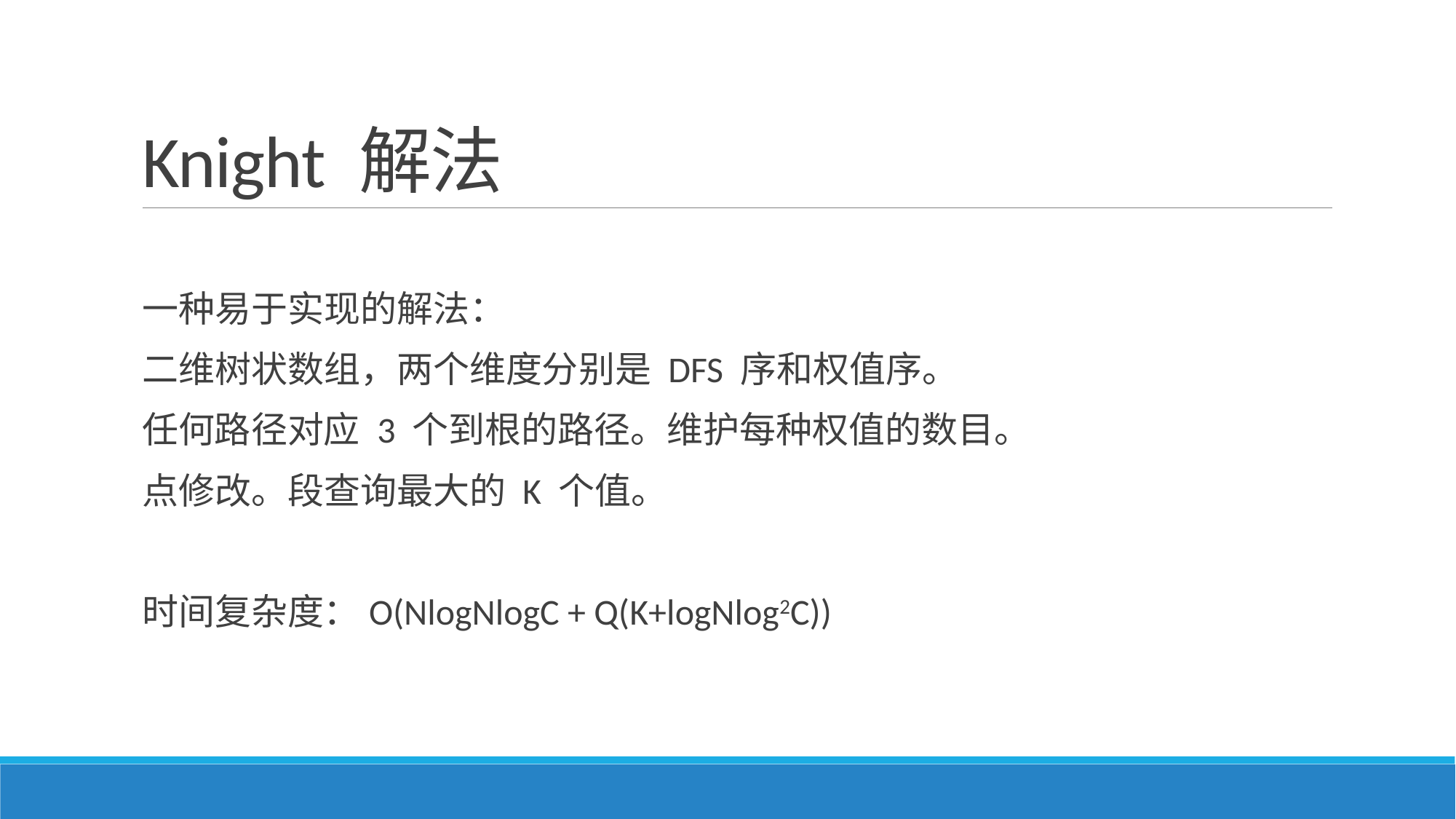

# Knight 解法

一种易于实现的解法：
二维树状数组，两个维度分别是 DFS 序和权值序。
任何路径对应 3 个到根的路径。维护每种权值的数目。
点修改。段查询最大的 K 个值。

时间复杂度：O(NlogNlogC + Q(K+logNlog2C))